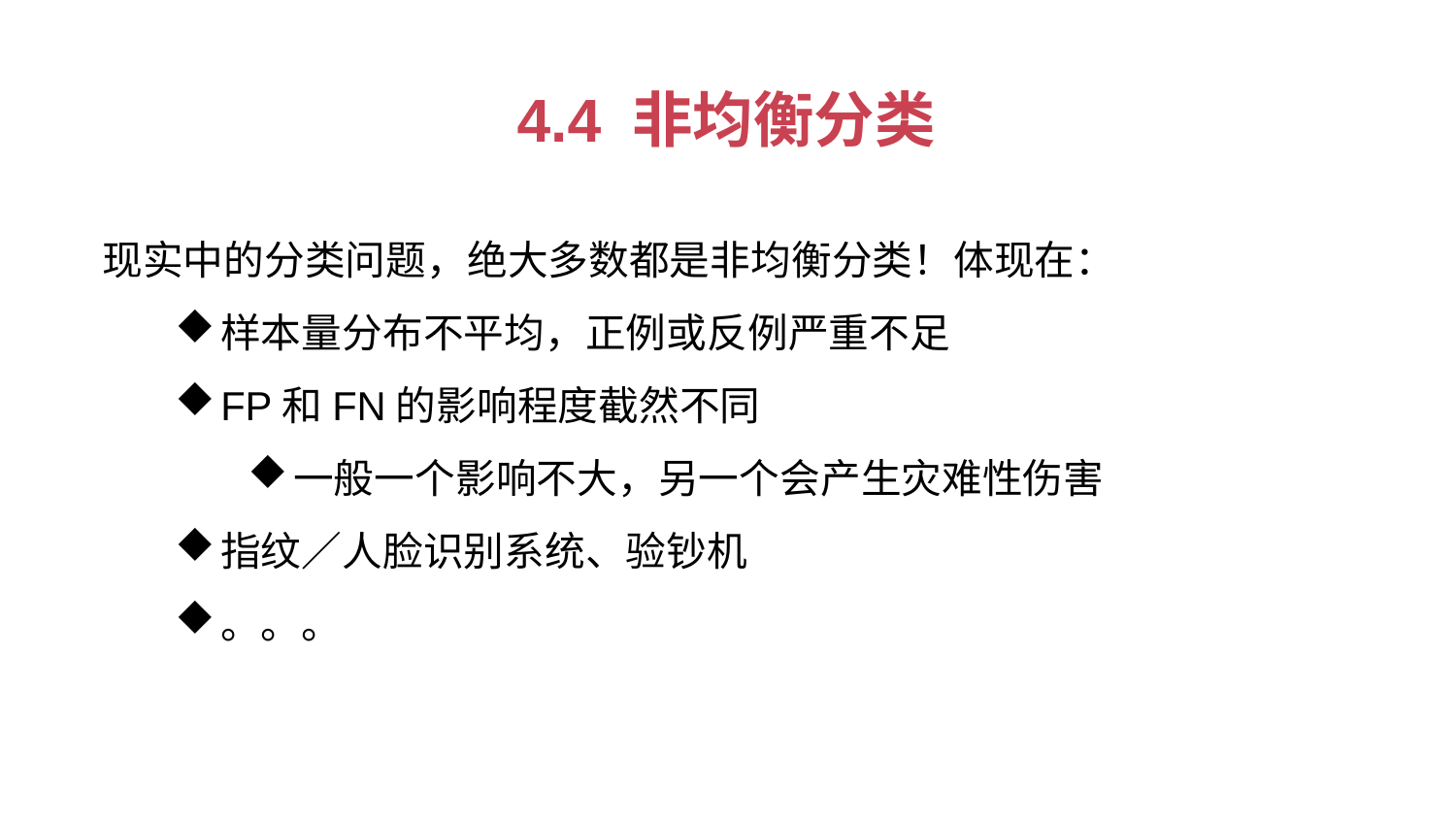

4.4 非均衡分类
现实中的分类问题，绝大多数都是非均衡分类！体现在：
样本量分布不平均，正例或反例严重不足
FP和FN的影响程度截然不同
一般一个影响不大，另一个会产生灾难性伤害
指纹／人脸识别系统、验钞机
。。。